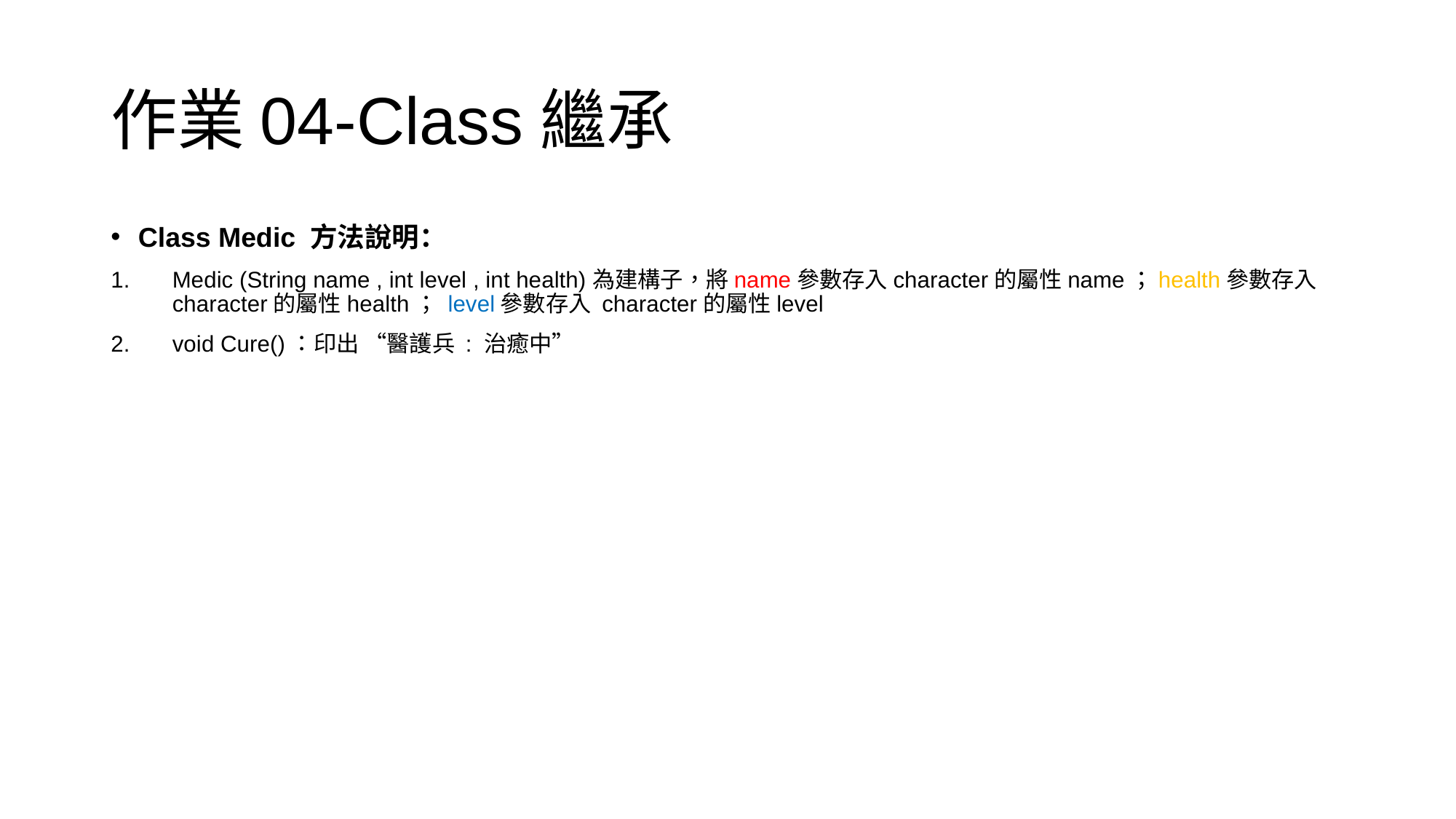

# 作業04-Class繼承
Class Medic 方法說明：
Medic (String name , int level , int health)為建構子，將name參數存入character的屬性name；health參數存入 character的屬性health； level參數存入 character的屬性level
void Cure()：印出 “醫護兵 : 治癒中”